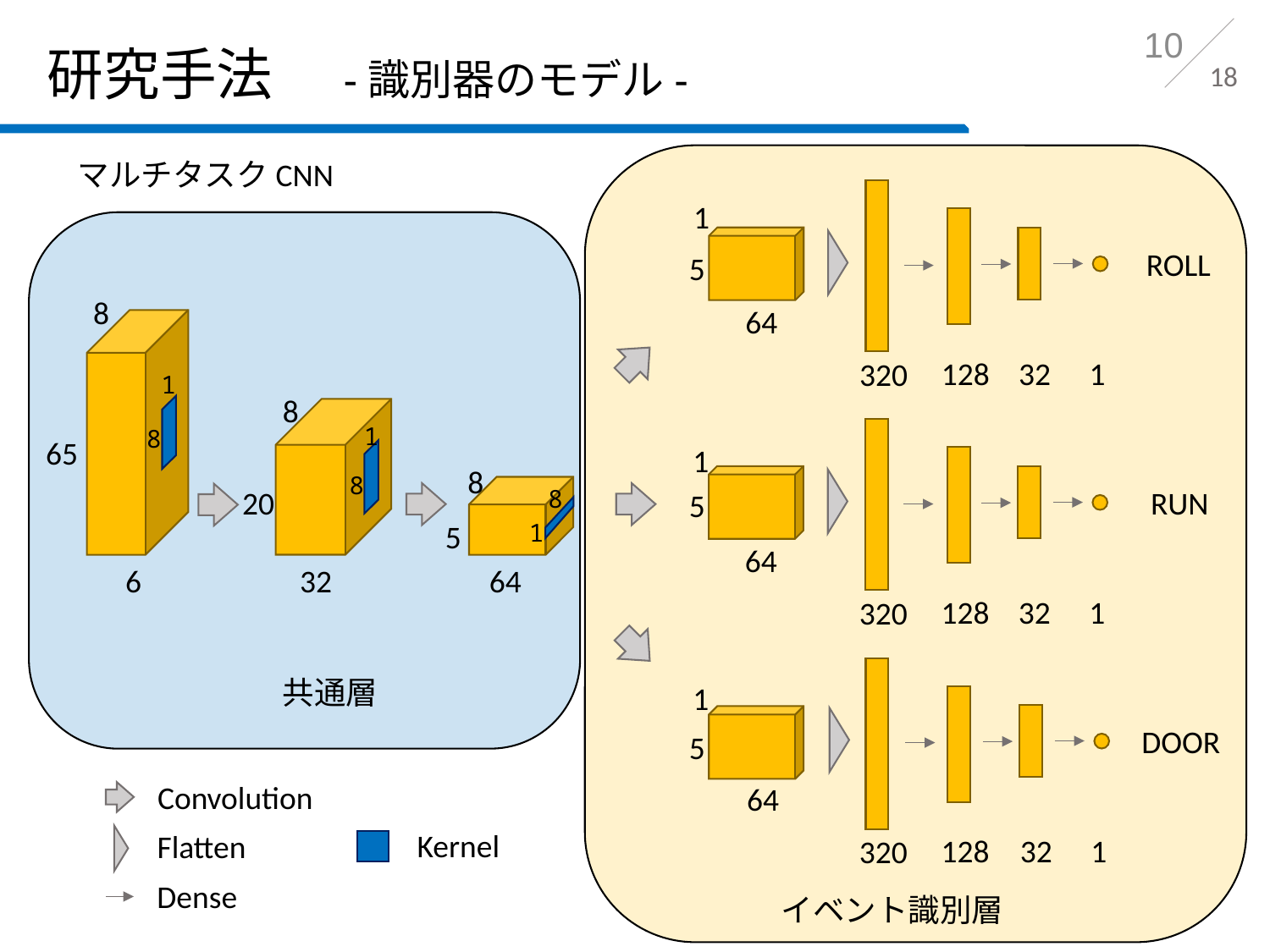

10
研究手法　-識別器のモデル-
18

マルチタスクCNN

1

ROLL
5

8
64

1
128
32
320
1
8

1
8

65
1

8
8

RUN
20
8
5

5
1
64
6
32
64
1
128
32
320

共通層
1

DOOR
5

Convolution
64

Kernel
Flatten
1
128
32
320

Dense
イベント識別層